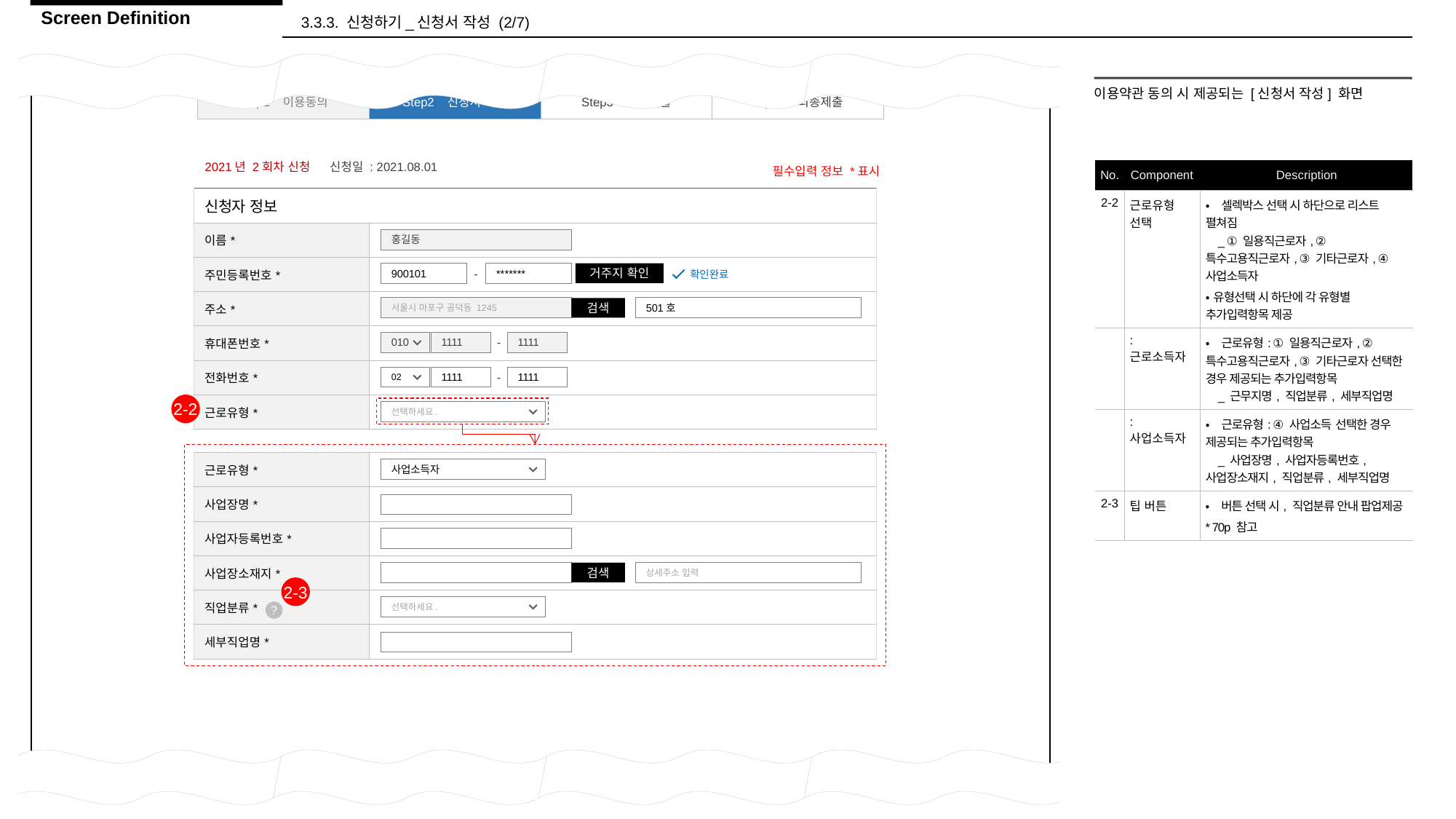

Screen Definition
3.3.3. 신청하기_신청서 작성 (2/7)

이용약관 동의 시 제공되는 [신청서 작성] 화면
| Step1 이용동의 | Step2 신청서 작성 | Step3 서류제출 | Stpe4 최종제출 |
| --- | --- | --- | --- |
2021년 2회차 신청
신청일 : 2021.08.01
| No. | Component | Description |
| --- | --- | --- |
| 2-2 | 근로유형 선택 | •셀렉박스 선택 시 하단으로 리스트 펼쳐짐 \_ ① 일용직근로자, ② 특수고용직근로자, ③ 기타근로자, ④ 사업소득자 •유형선택 시 하단에 각 유형별 추가입력항목 제공 |
|  | : 근로소득자 | •근로유형: ① 일용직근로자, ② 특수고용직근로자, ③ 기타근로자 선택한 경우 제공되는 추가입력항목 \_ 근무지명, 직업분류, 세부직업명 |
|  | : 사업소득자 | •근로유형: ④ 사업소득 선택한 경우 제공되는 추가입력항목 \_ 사업장명, 사업자등록번호, 사업장소재지, 직업분류, 세부직업명 |
| 2-3 | 팁 버튼 | •버튼 선택 시, 직업분류 안내 팝업제공 \* 70p 참고 |
필수입력 정보 *표시
| 신청자 정보 |  |
| --- | --- |
| 이름\* |  |
| 주민등록번호\* |  |
| 주소\* |  |
| 휴대폰번호\* |  |
| 전화번호\* |  |
| 근로유형\* |  |
홍길동
거주지 확인
900101
*******
-
확인완료

서울시 마포구 공덕동 1245
501호
검색
010

1111
1111
-
02

1111
1111
-
2-2

선택하세요.

| 근로유형\* |  |
| --- | --- |
| 사업장명\* |  |
| 사업자등록번호\* |  |
| 사업장소재지\* |  |
| 직업분류\* |  |
| 세부직업명\* |  |
사업소득자

상세주소 입력
검색
2-3
선택하세요.

?